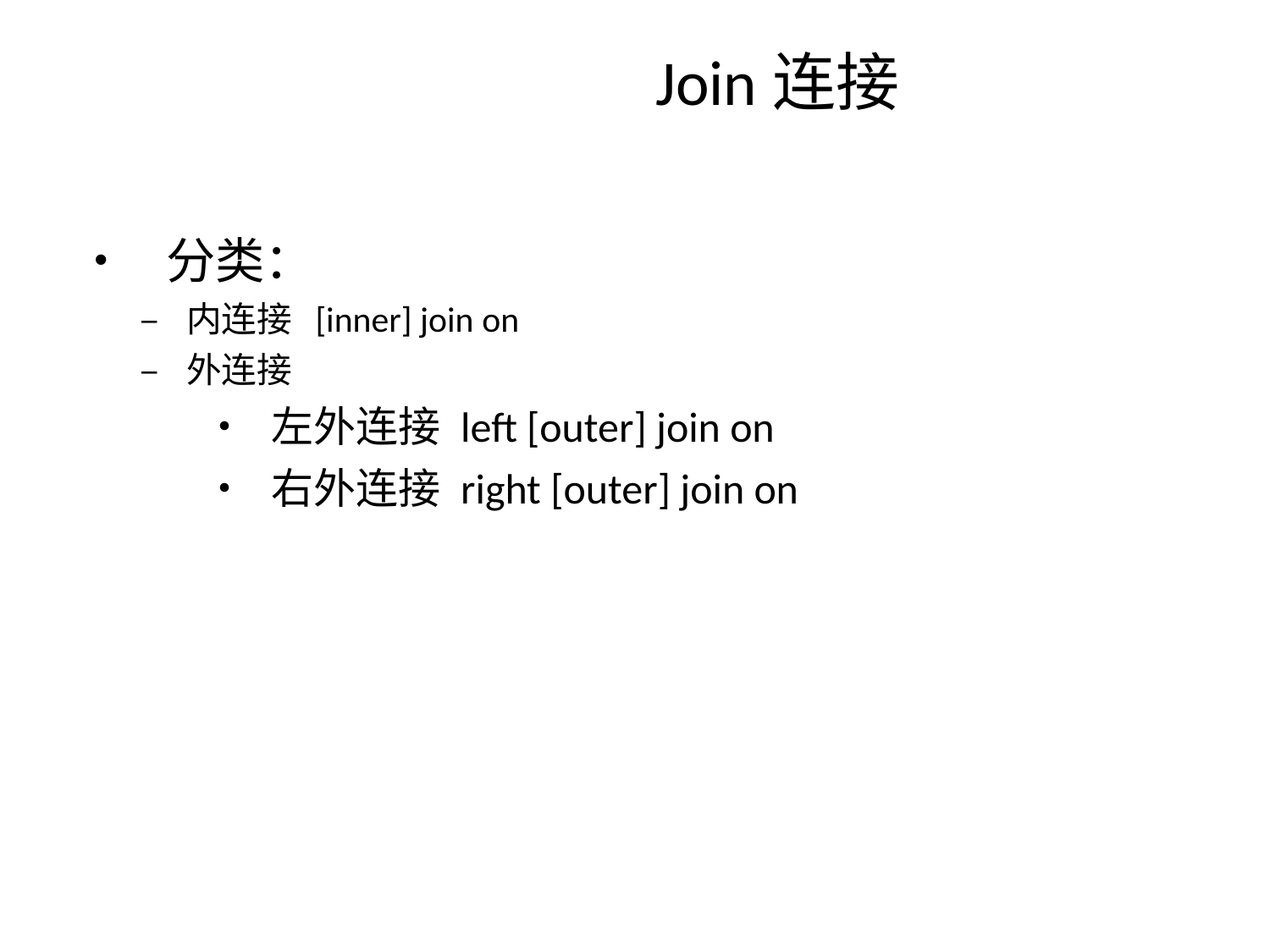

Join连接
• 分类：
– 内连接 [inner] join on
– 外连接
• 左外连接 left [outer] join on
• 右外连接 right [outer] join on